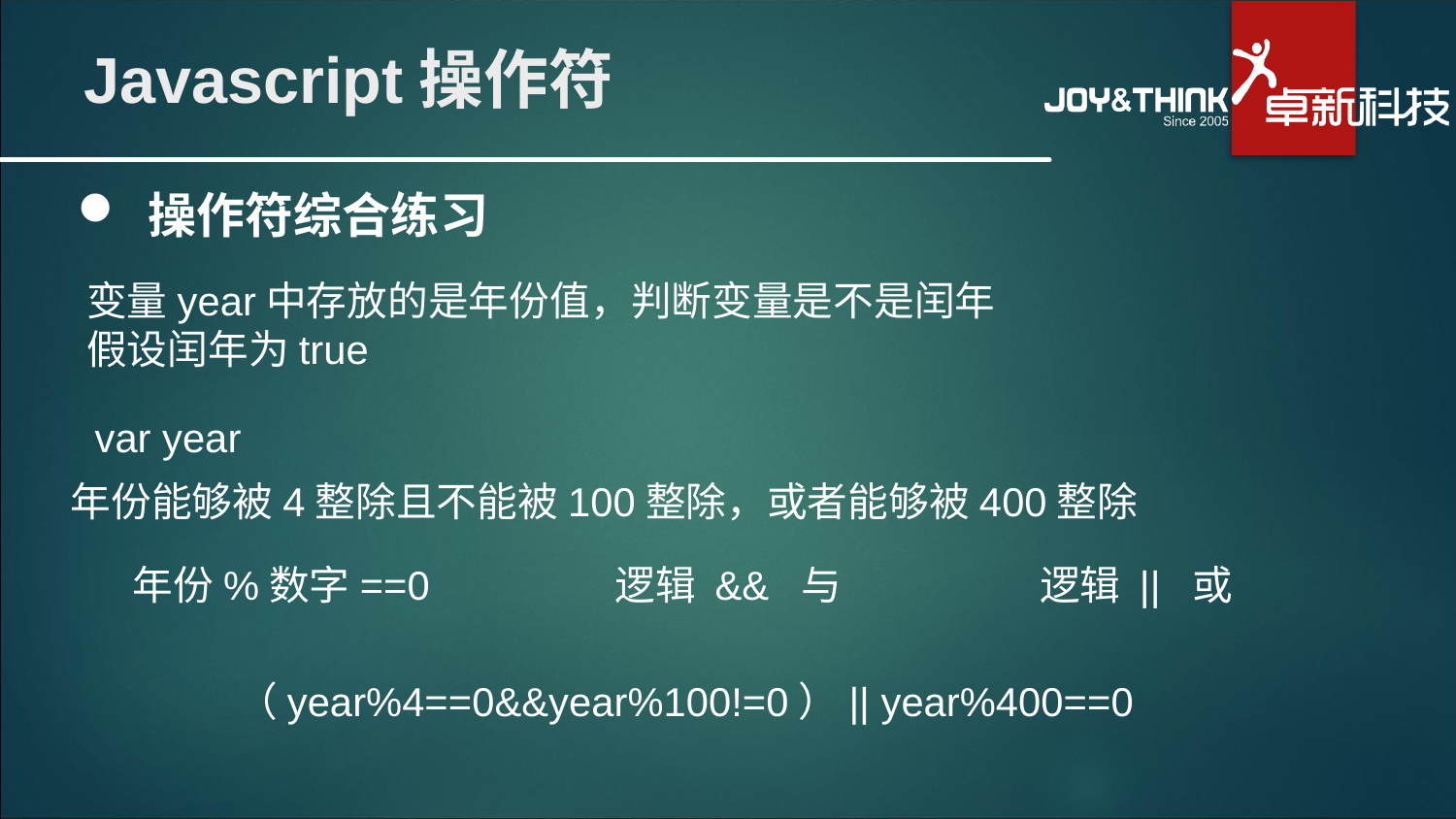

# Javascript操作符
 操作符综合练习
变量year中存放的是年份值，判断变量是不是闰年
假设闰年为true
var year
年份能够被4整除且不能被100整除，或者能够被400整除
年份%数字==0
逻辑 &&  与
逻辑 ||  或
（year%4==0&&year%100!=0）|| year%400==0